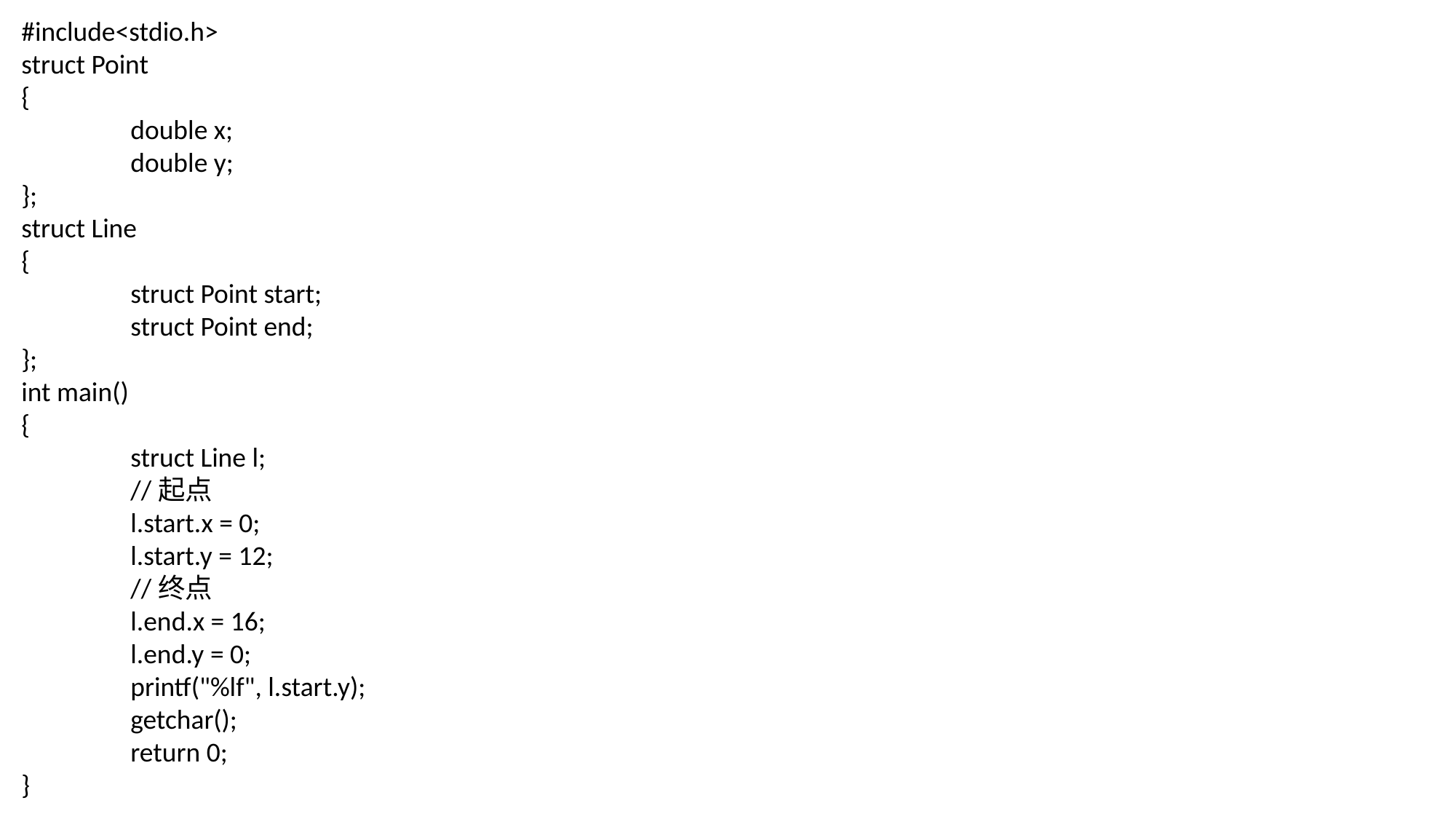

#include<stdio.h>
struct Point
{
	double x;
	double y;
};
struct Line
{
	struct Point start;
	struct Point end;
};
int main()
{
	struct Line l;
	//起点
	l.start.x = 0;
	l.start.y = 12;
	//终点
	l.end.x = 16;
	l.end.y = 0;
	printf("%lf", l.start.y);
	getchar();
	return 0;
}